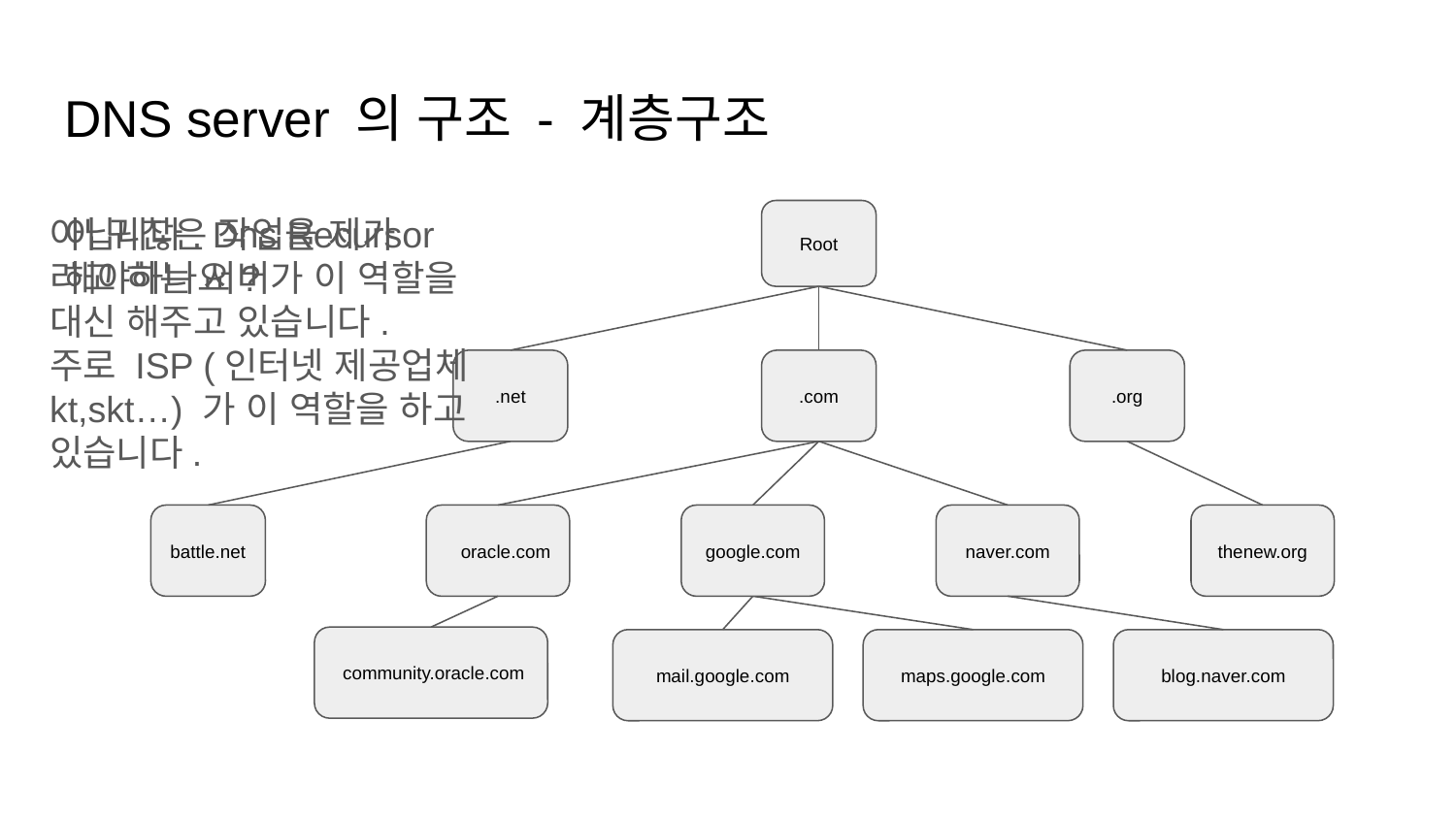

# DNS server 의 구조 - 계층구조

이 귀찮은 작업을 제가 해야하나요?
아닙니다. Dns Recursor 라고 하는 서버가 이 역할을 대신 해주고 있습니다.
주로 ISP (인터넷 제공업체 kt,skt…) 가 이 역할을 하고 있습니다.
Root
.com
.net
.org
battle.net
   oracle.com
naver.com
thenew.org
 community.oracle.com
mail.google.com
maps.google.com
blog.naver.com

google.com